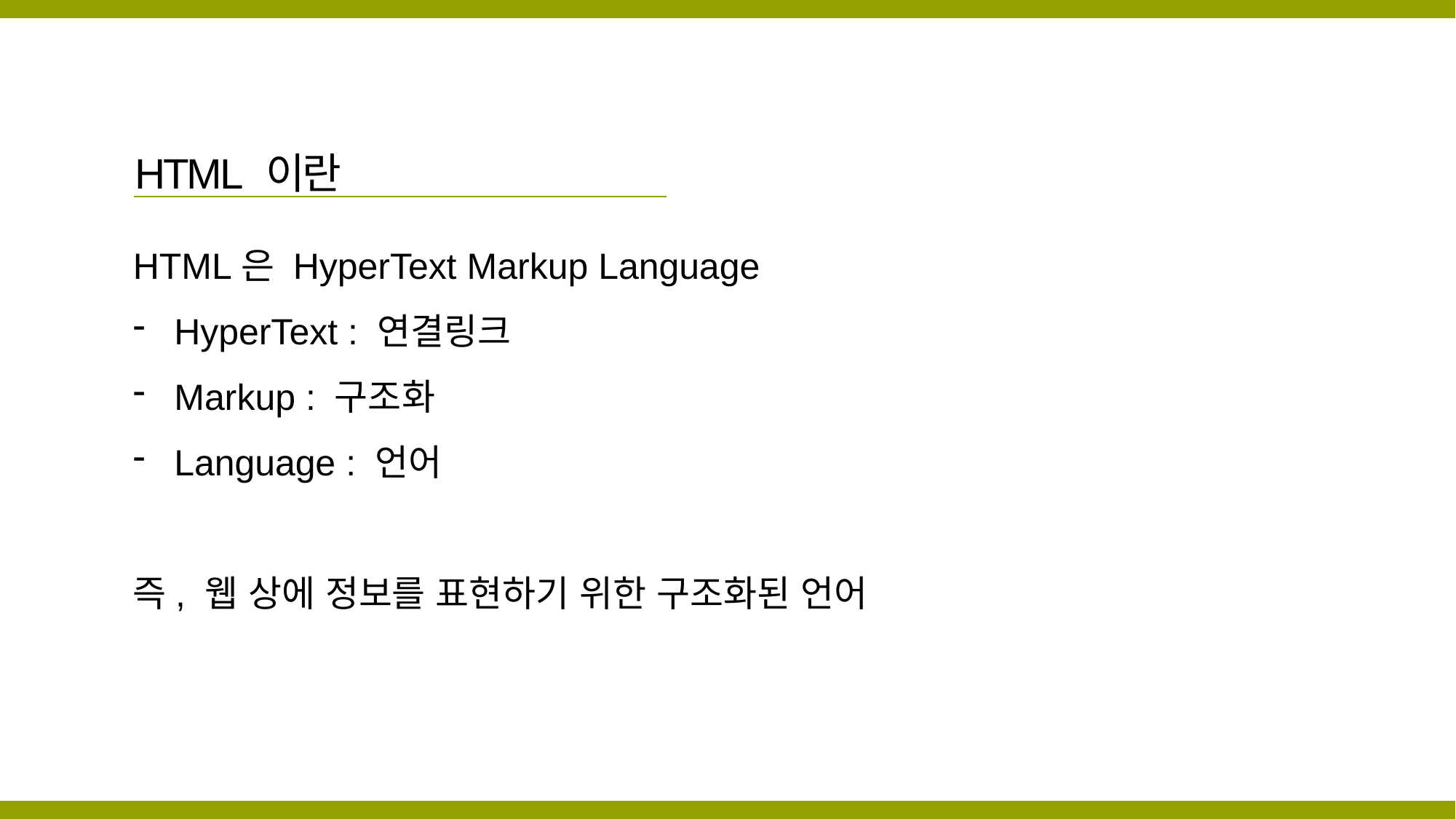

HTML 이란
HTML은 HyperText Markup Language
HyperText : 연결링크
Markup : 구조화
Language : 언어

즉, 웹 상에 정보를 표현하기 위한 구조화된 언어